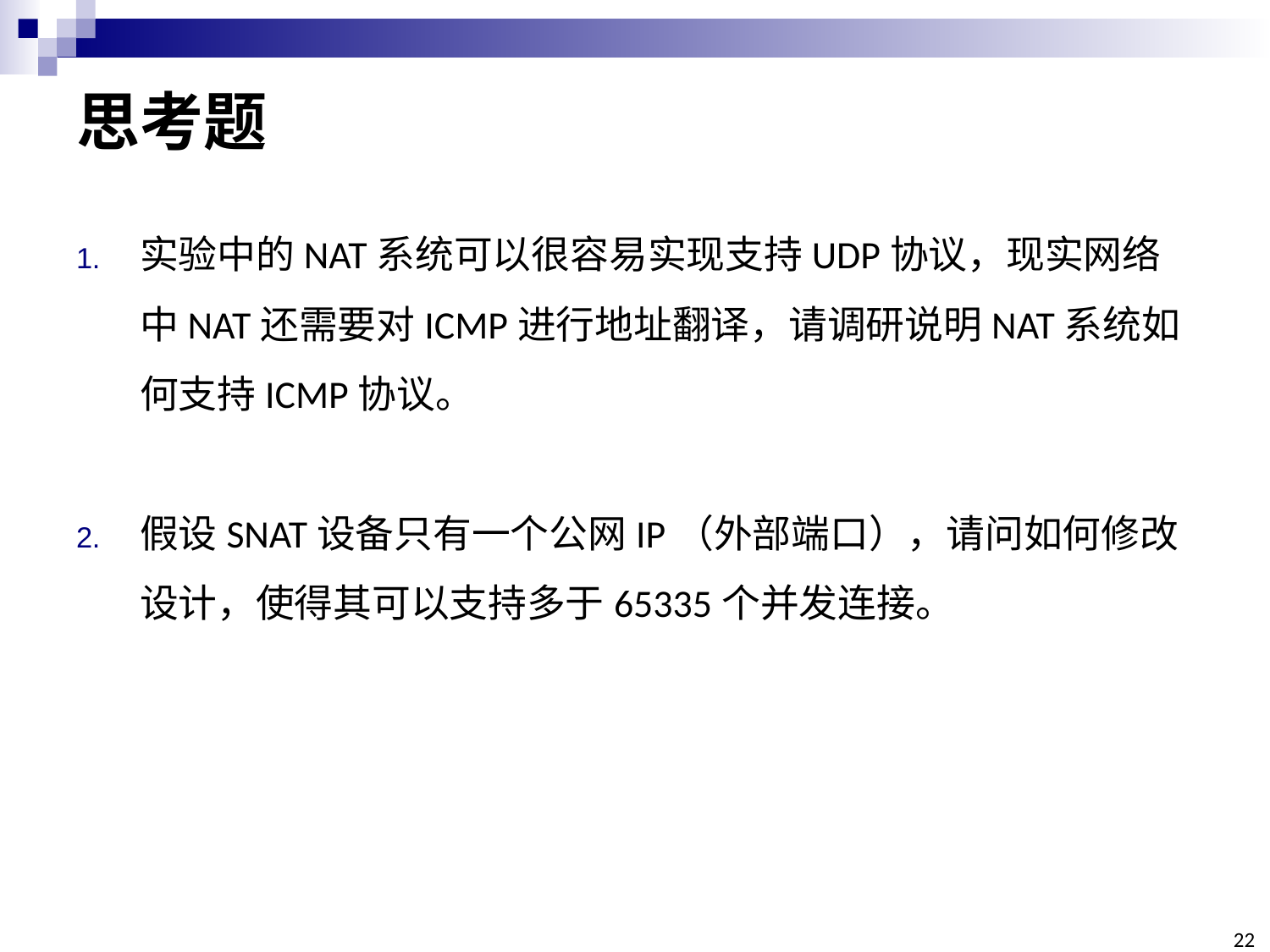

# 思考题
实验中的NAT系统可以很容易实现支持UDP协议，现实网络中NAT还需要对ICMP进行地址翻译，请调研说明NAT系统如何支持ICMP协议。

假设SNAT设备只有一个公网IP（外部端口），请问如何修改设计，使得其可以支持多于65335个并发连接。
22